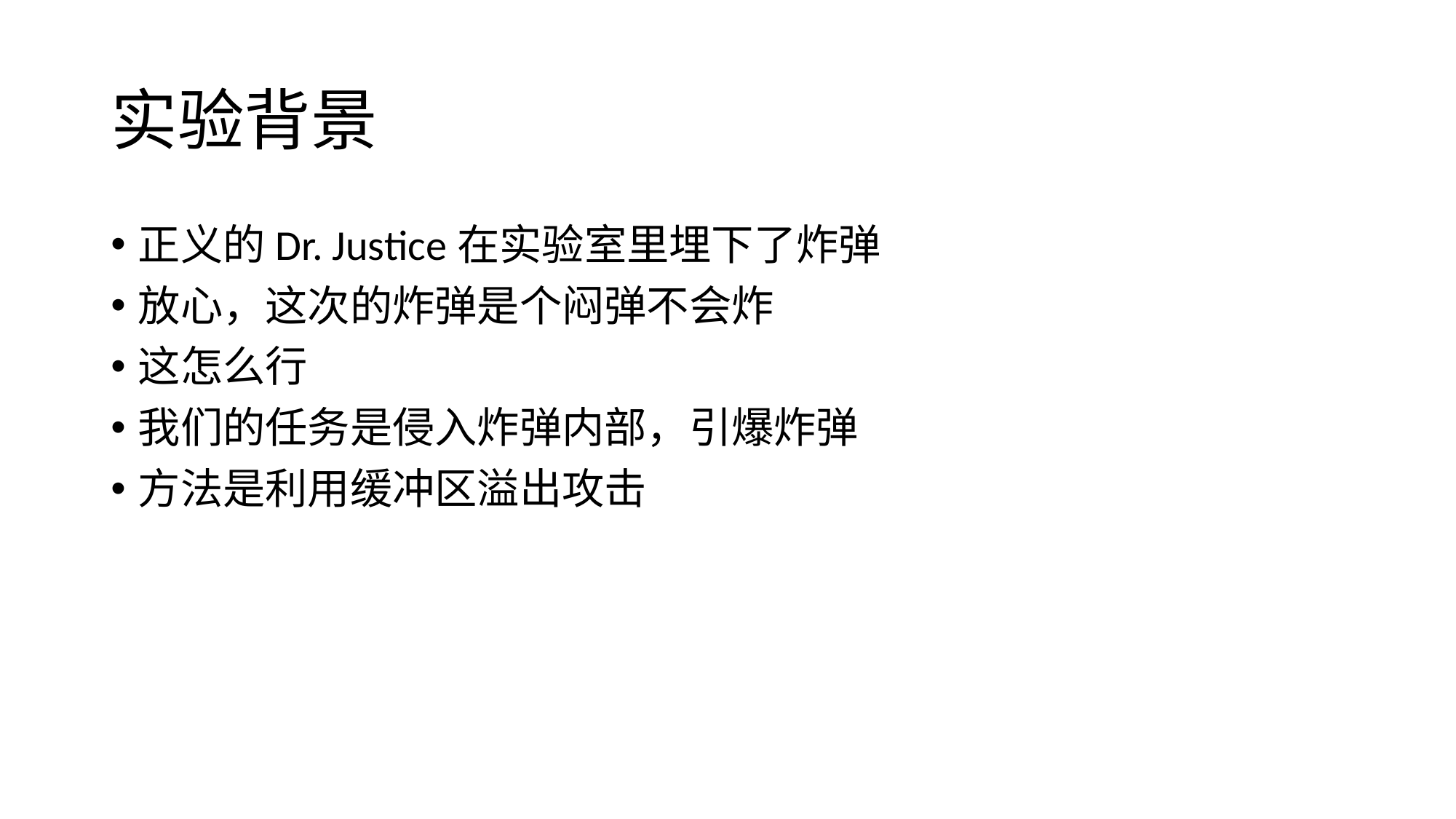

# 实验背景
正义的Dr. Justice在实验室里埋下了炸弹
放心，这次的炸弹是个闷弹不会炸
这怎么行
我们的任务是侵入炸弹内部，引爆炸弹
方法是利用缓冲区溢出攻击